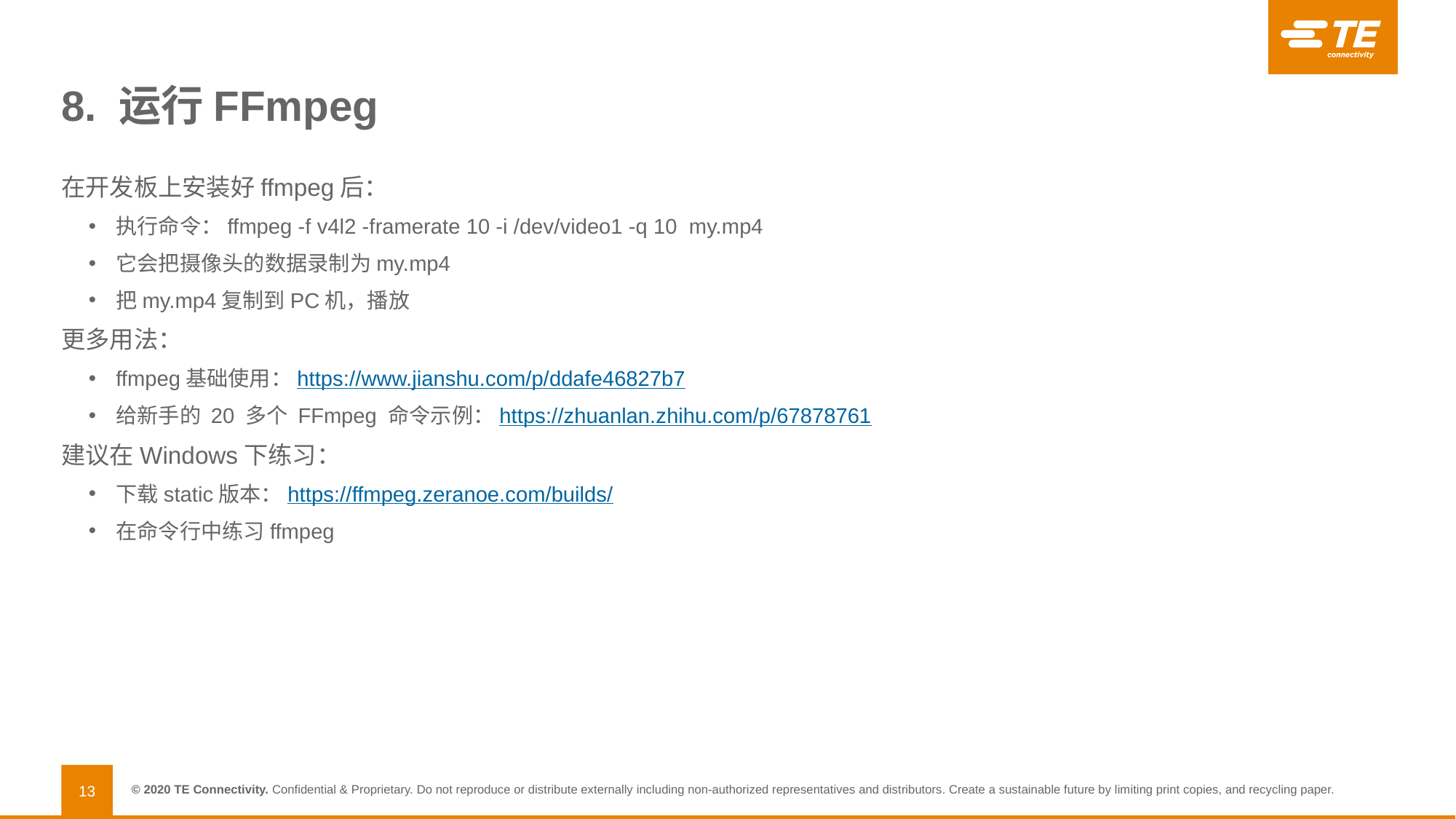

# 8. 运行FFmpeg
在开发板上安装好ffmpeg后：
执行命令：ffmpeg -f v4l2 -framerate 10 -i /dev/video1 -q 10  my.mp4
它会把摄像头的数据录制为my.mp4
把my.mp4复制到PC机，播放
更多用法：
ffmpeg基础使用：https://www.jianshu.com/p/ddafe46827b7
给新手的 20 多个 FFmpeg 命令示例：https://zhuanlan.zhihu.com/p/67878761
建议在Windows下练习：
下载static版本：https://ffmpeg.zeranoe.com/builds/
在命令行中练习ffmpeg

13